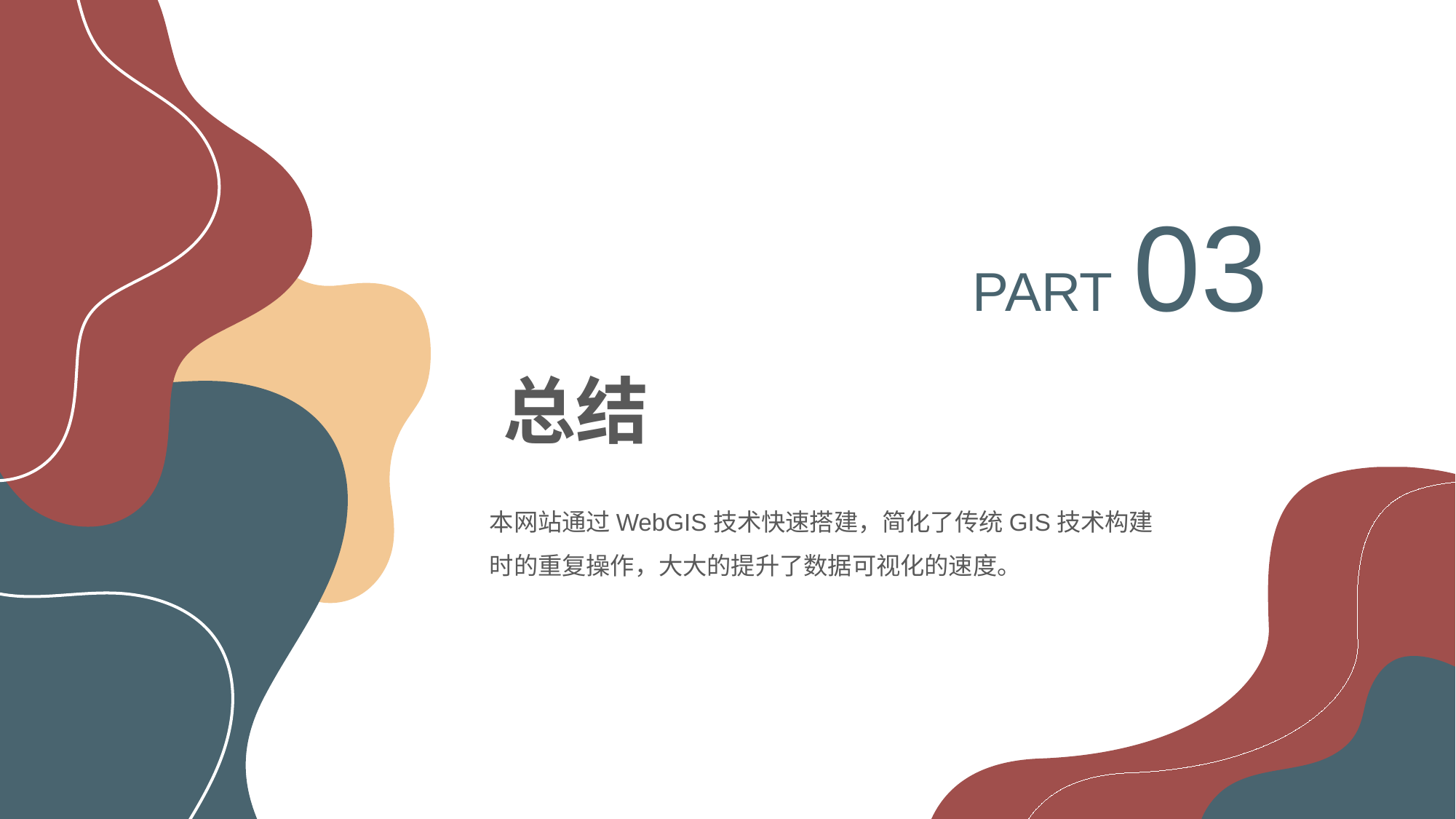

PART 03

总结

本网站通过WebGIS技术快速搭建，简化了传统GIS技术构建时的重复操作，大大的提升了数据可视化的速度。

PPT下载 http://www.1ppt.com/xiazai/